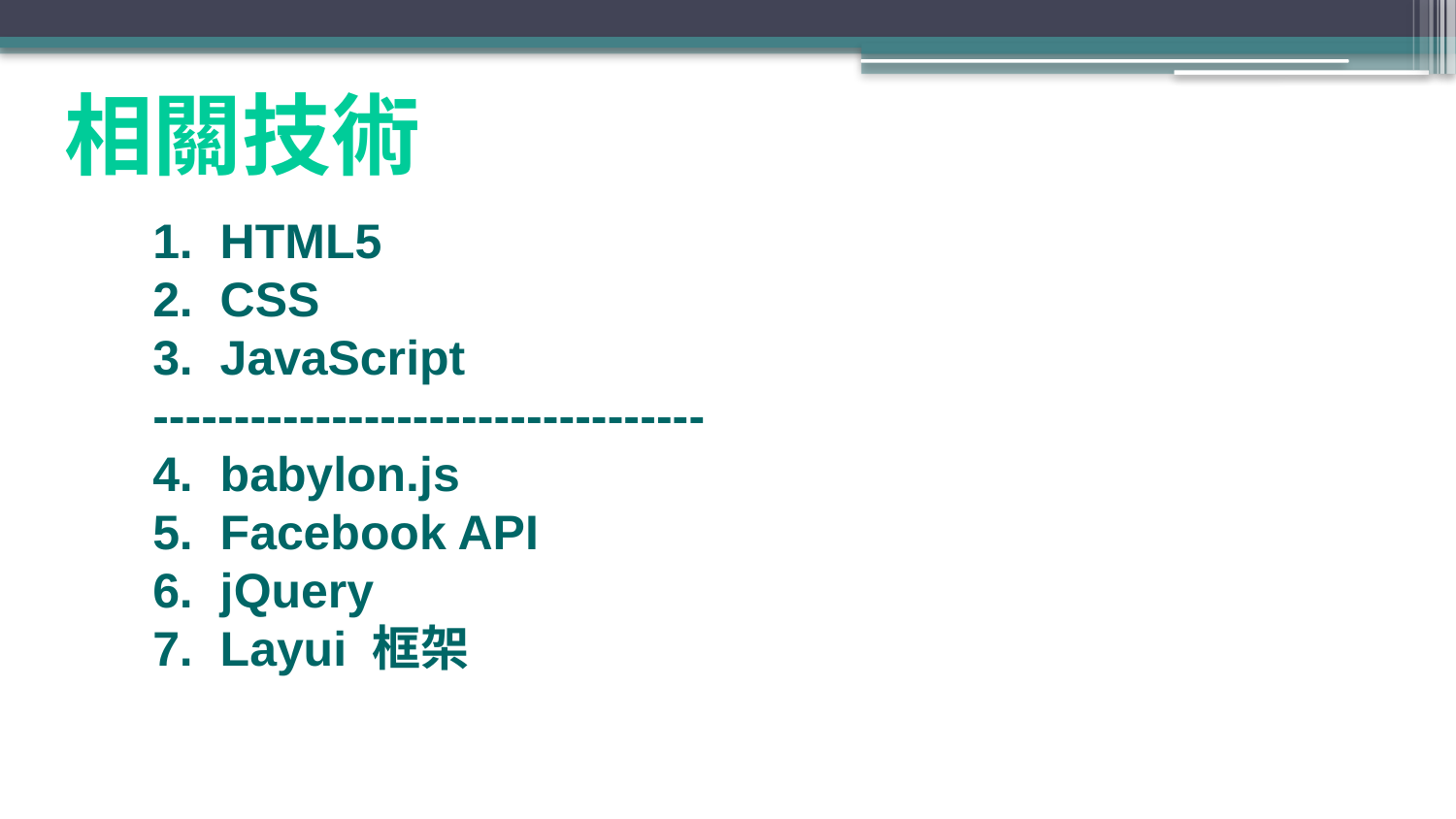

# 相關技術
1.  HTML5
2.  CSS
3.  JavaScript
----------------------------------
4.  babylon.js
5.  Facebook API
6.  jQuery
7.  Layui 框架